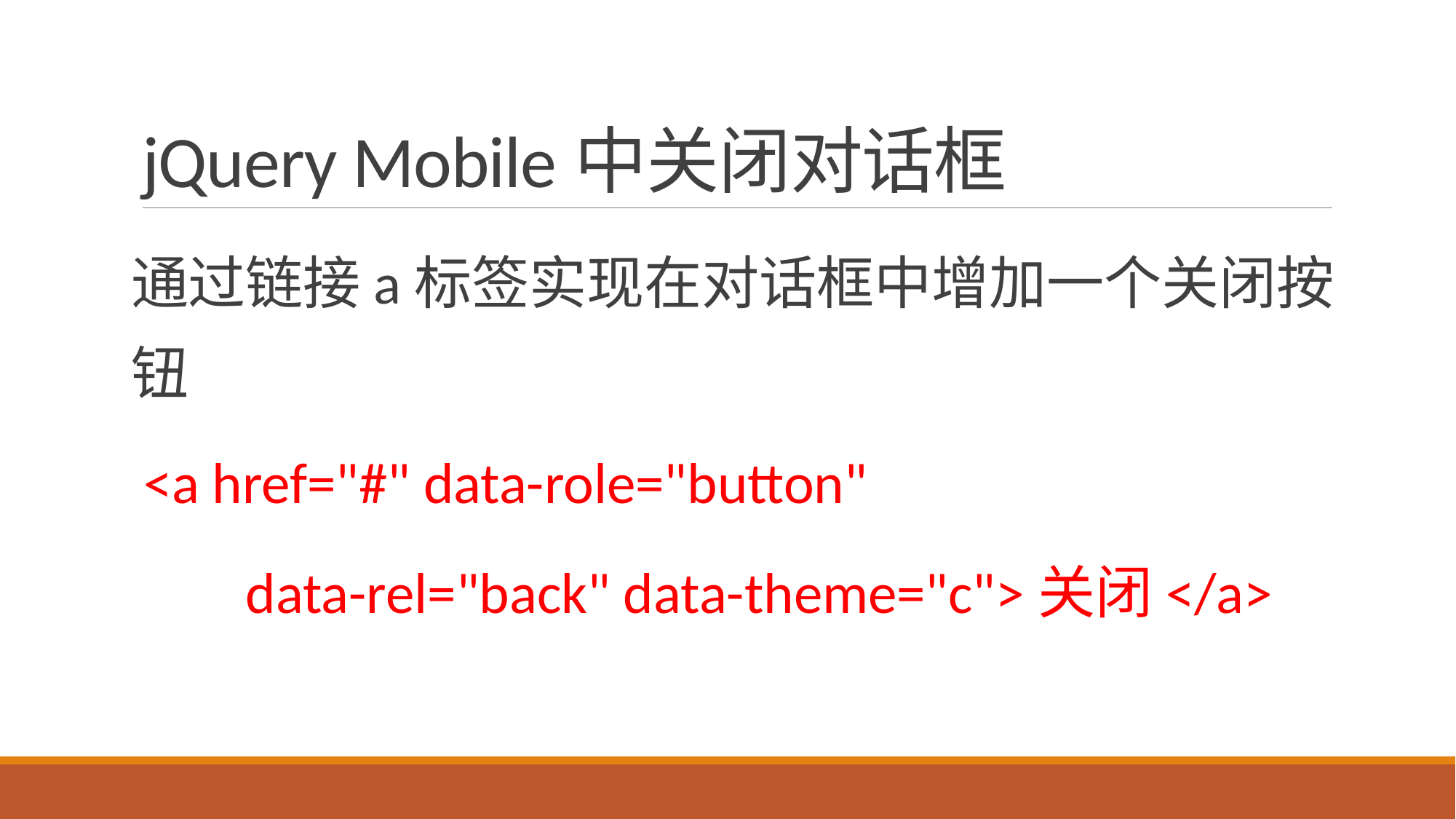

# jQuery Mobile中关闭对话框
通过链接a标签实现在对话框中增加一个关闭按钮
<a href="#" data-role="button"
		data-rel="back" data-theme="c">关闭</a>